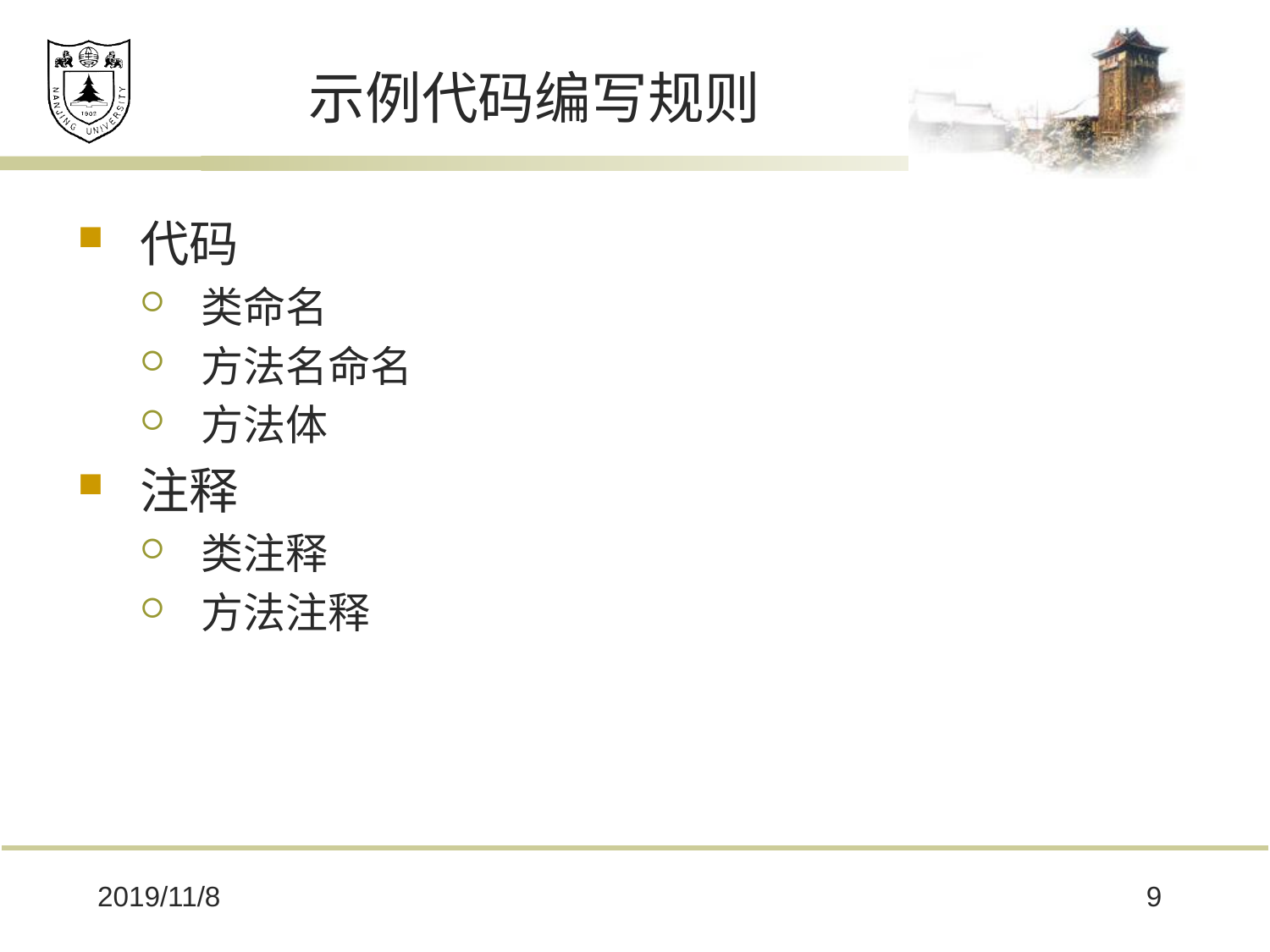

# 示例代码编写规则
代码
类命名
方法名命名
方法体
注释
类注释
方法注释
2019/11/8
9